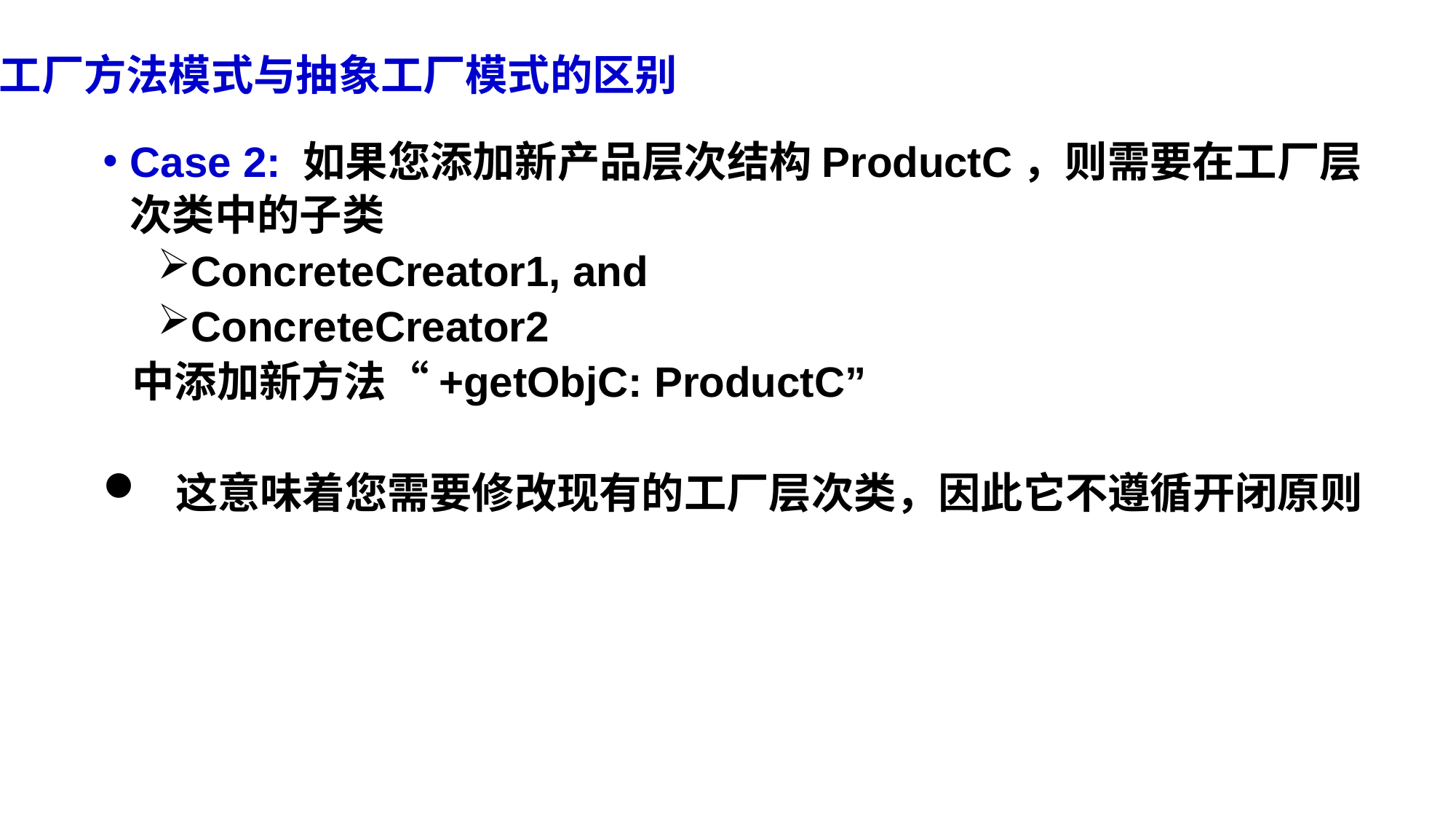

工厂方法模式与抽象工厂模式的区别
Case 2: 如果您添加新产品层次结构ProductC，则需要在工厂层次类中的子类
ConcreteCreator1, and
ConcreteCreator2
  中添加新方法“+getObjC: ProductC”

这意味着您需要修改现有的工厂层次类，因此它不遵循开闭原则